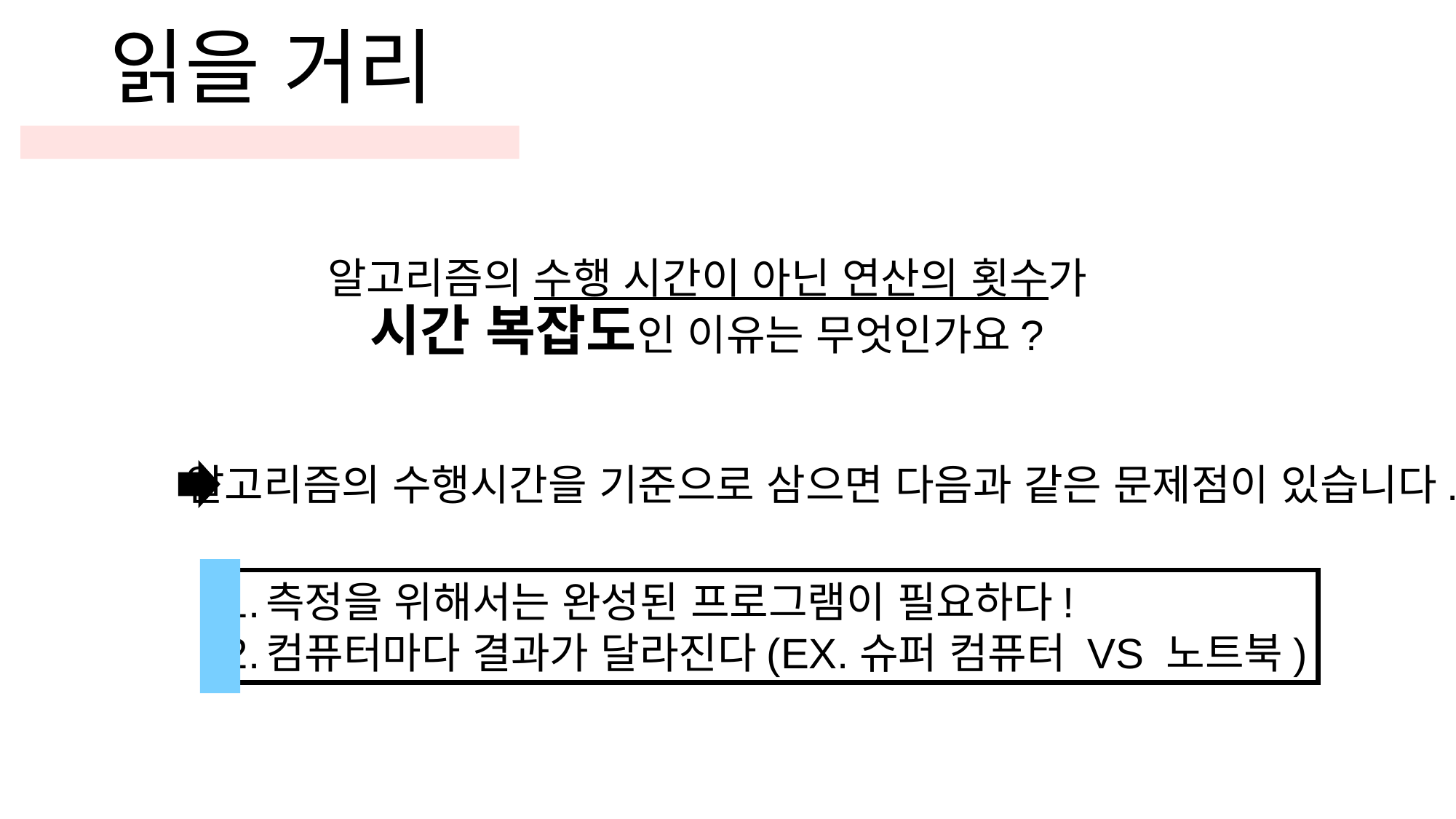

읽을 거리

알고리즘의 수행 시간이 아닌 연산의 횟수가
시간 복잡도인 이유는 무엇인가요?
알고리즘의 수행시간을 기준으로 삼으면 다음과 같은 문제점이 있습니다.

측정을 위해서는 완성된 프로그램이 필요하다!
컴퓨터마다 결과가 달라진다(EX.슈퍼 컴퓨터 VS 노트북)